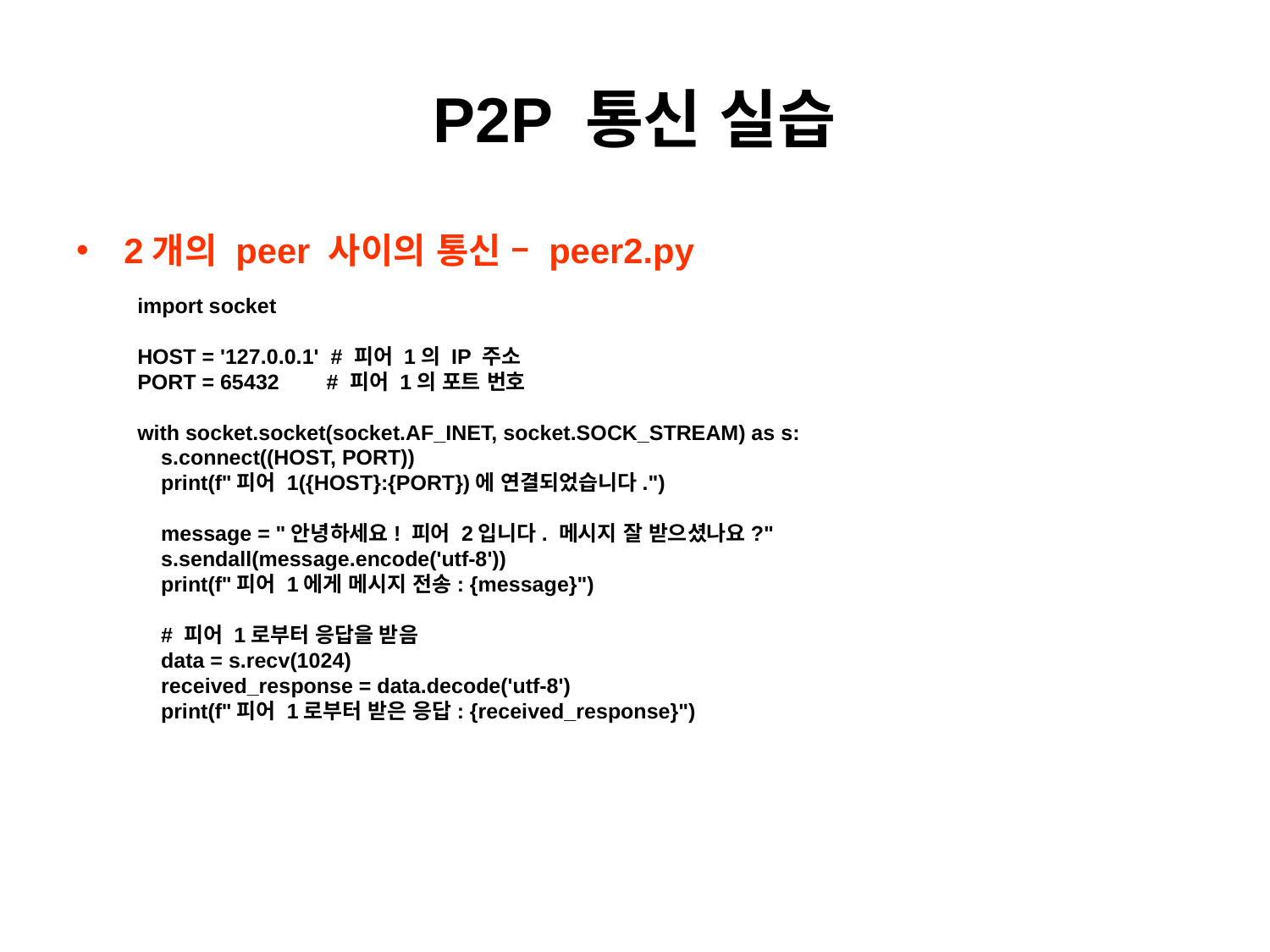

# P2P 통신 실습
2개의 peer 사이의 통신 – peer2.py
import socket

HOST = '127.0.0.1'  # 피어 1의 IP 주소
PORT = 65432        # 피어 1의 포트 번호

with socket.socket(socket.AF_INET, socket.SOCK_STREAM) as s:
    s.connect((HOST, PORT))
    print(f"피어 1({HOST}:{PORT})에 연결되었습니다.")

    message = "안녕하세요! 피어 2입니다. 메시지 잘 받으셨나요?"
    s.sendall(message.encode('utf-8'))
    print(f"피어 1에게 메시지 전송: {message}")

    # 피어 1로부터 응답을 받음
    data = s.recv(1024)
    received_response = data.decode('utf-8')
    print(f"피어 1로부터 받은 응답: {received_response}")